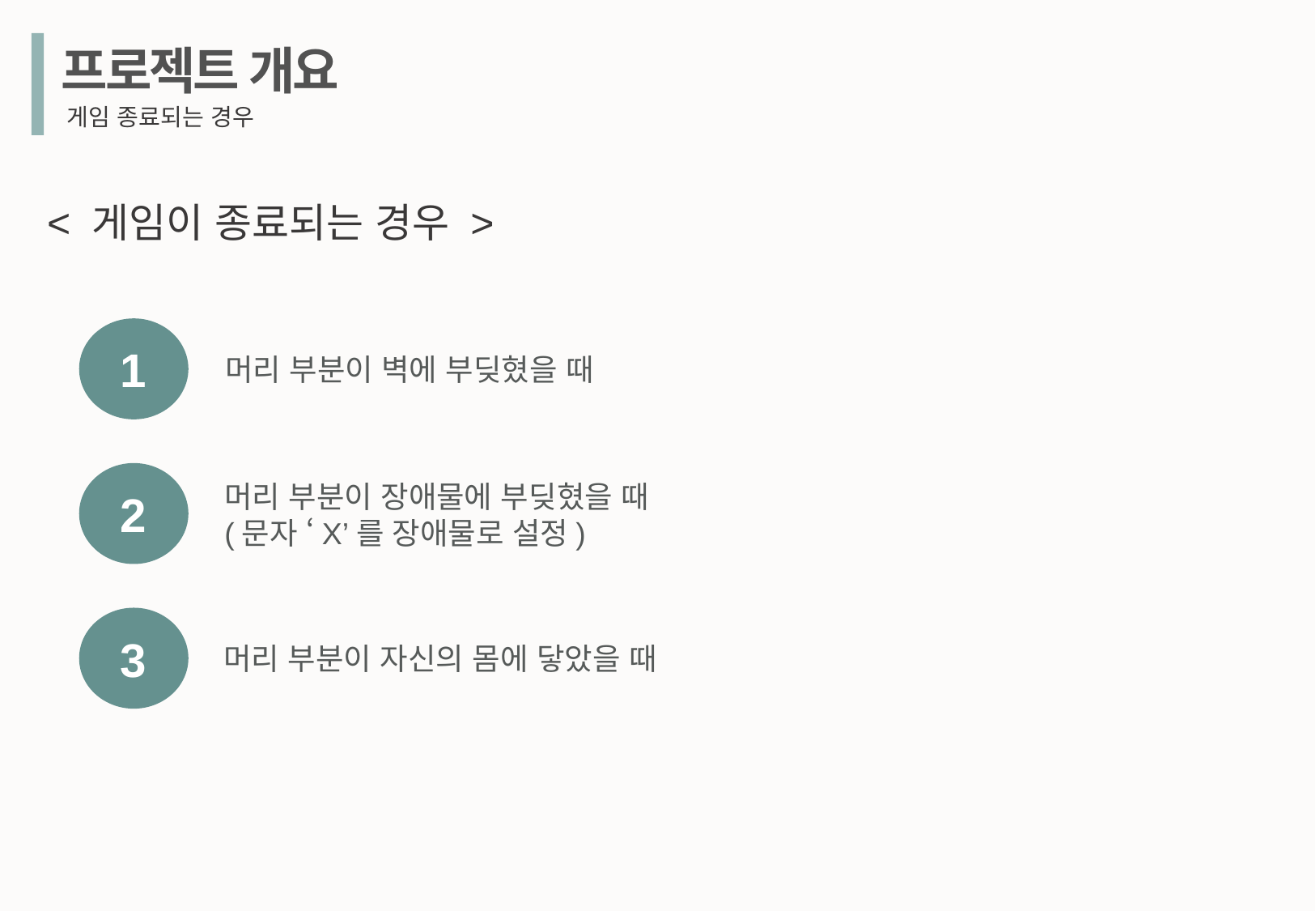

프로젝트 개요
게임 종료되는 경우
< 게임이 종료되는 경우 >
1
머리 부분이 벽에 부딪혔을 때
2
머리 부분이 장애물에 부딪혔을 때
(문자 ‘X’를 장애물로 설정)
3
머리 부분이 자신의 몸에 닿았을 때